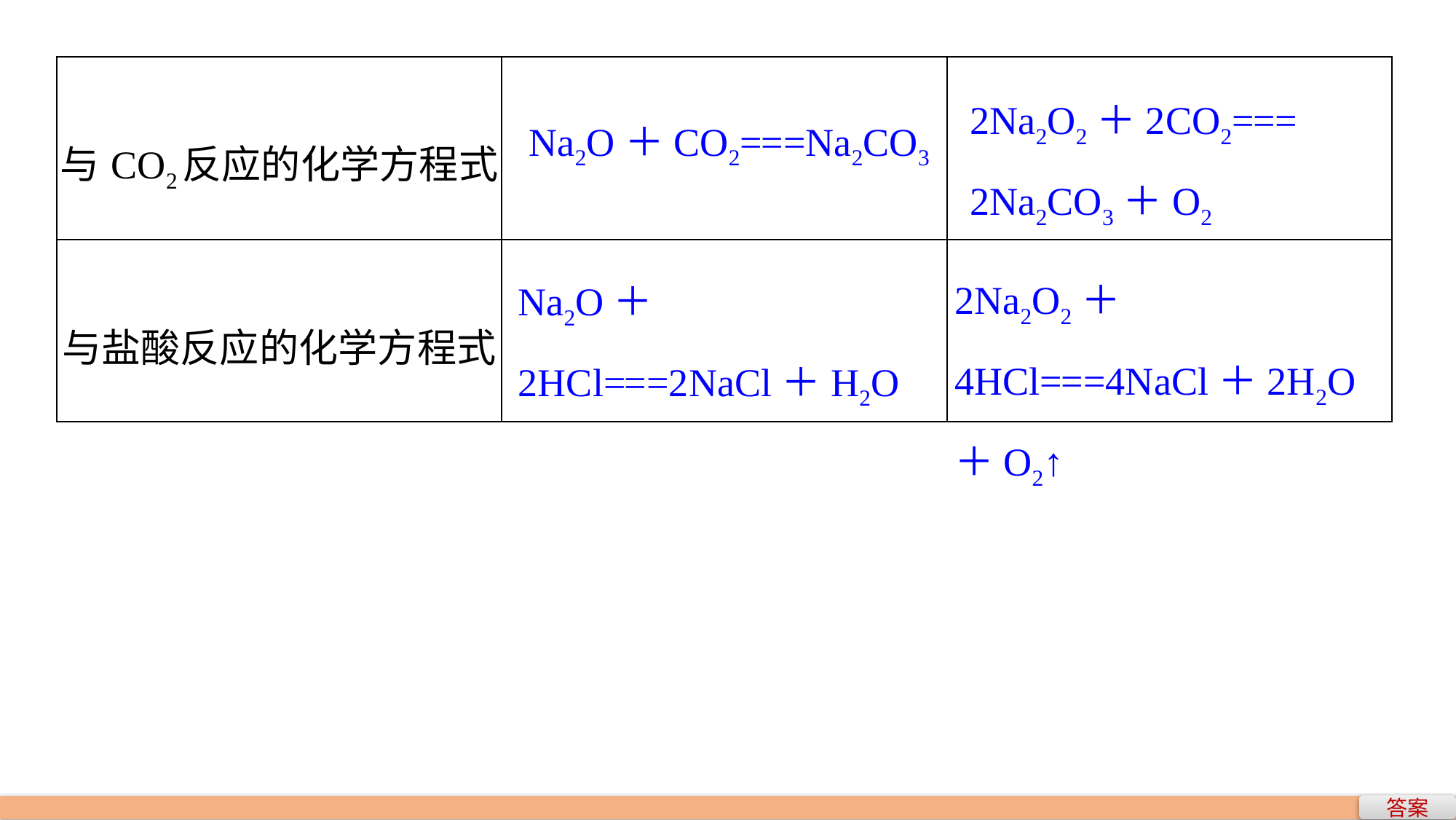

| 与CO2反应的化学方程式 |  |  |
| --- | --- | --- |
| 与盐酸反应的化学方程式 |  |  |
2Na2O2＋2CO2===
2Na2CO3＋O2
Na2O＋CO2===Na2CO3
2Na2O2＋4HCl===4NaCl＋2H2O＋O2↑
Na2O＋2HCl===2NaCl＋H2O
答案